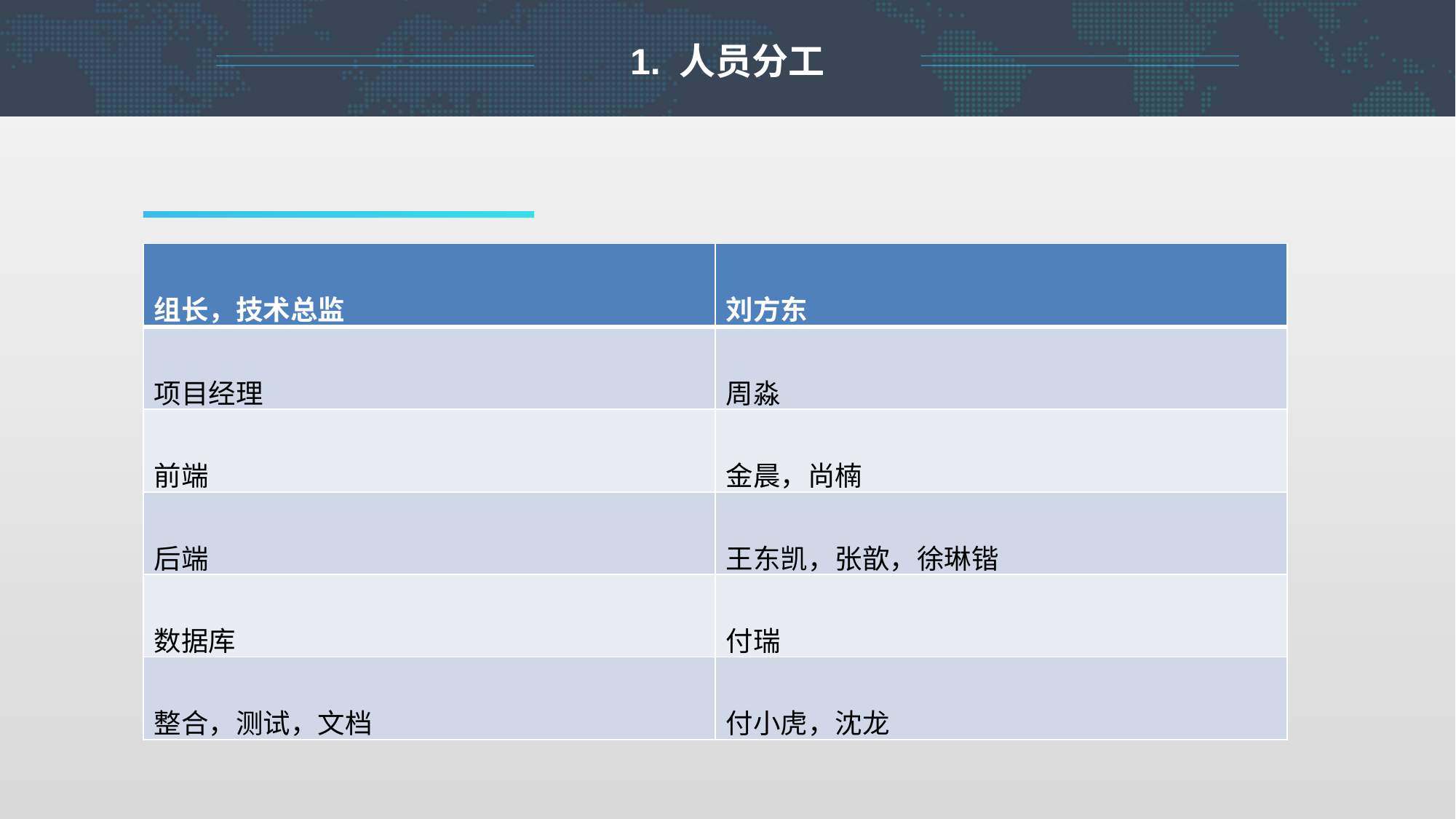

1. 人员分工

| 组长，技术总监 | 刘方东 |
| --- | --- |
| 项目经理 | 周淼 |
| 前端 | 金晨，尚楠 |
| 后端 | 王东凯，张歆，徐琳锴 |
| 数据库 | 付瑞 |
| 整合，测试，文档 | 付小虎，沈龙 |